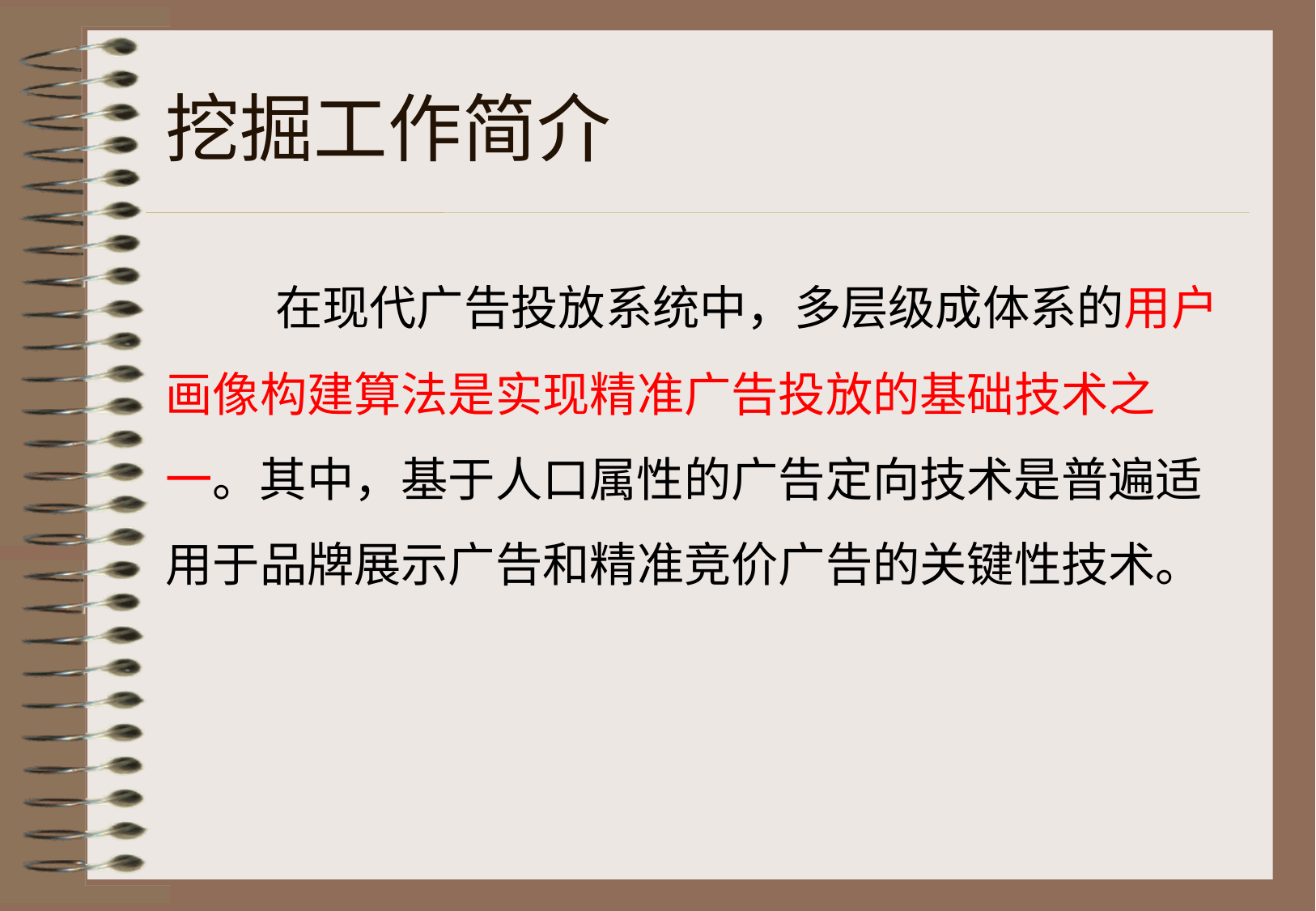

# 挖掘工作简介
        在现代广告投放系统中，多层级成体系的用户画像构建算法是实现精准广告投放的基础技术之一。其中，基于人口属性的广告定向技术是普遍适用于品牌展示广告和精准竞价广告的关键性技术。